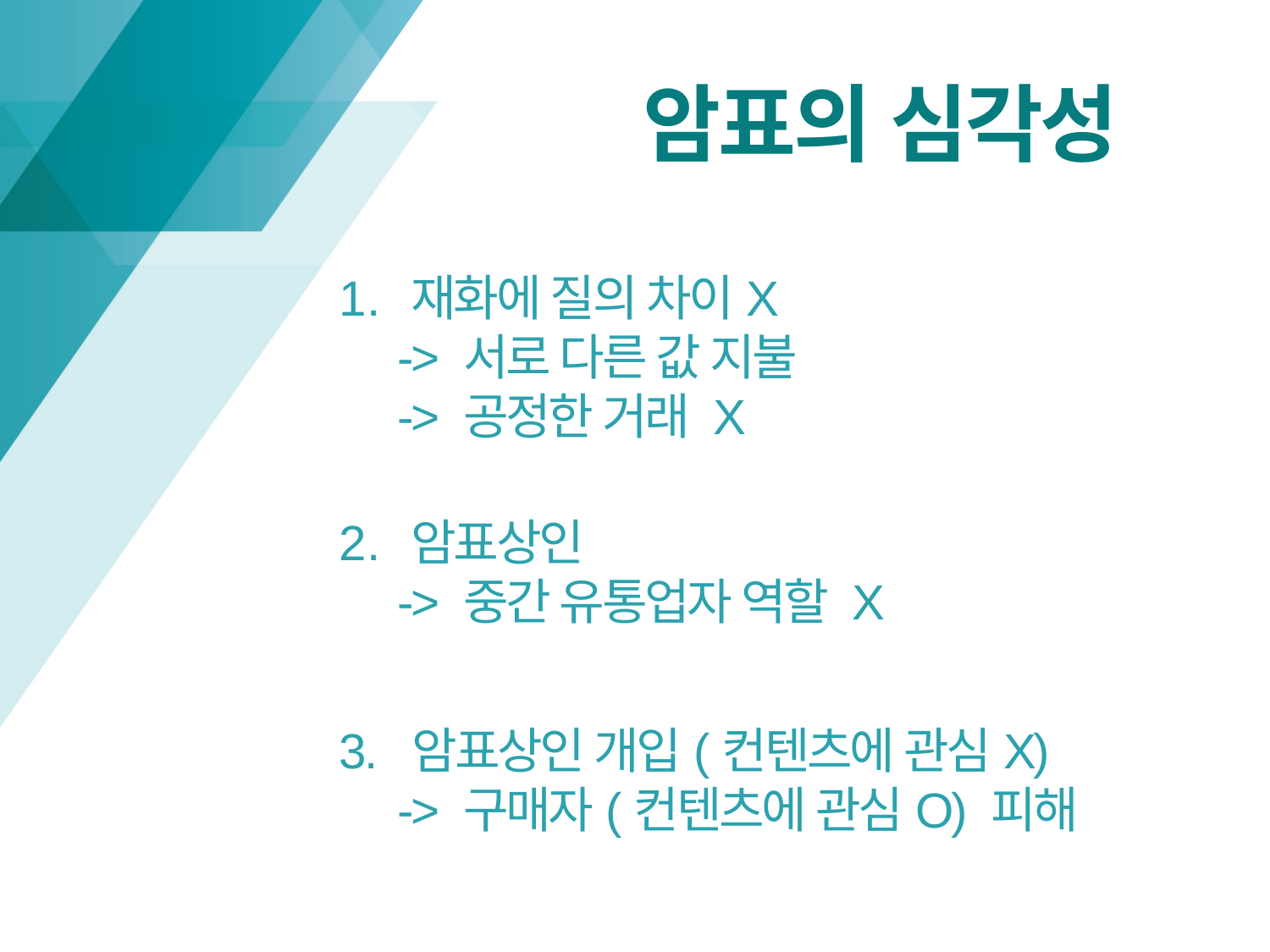

암표의 심각성
재화에 질의 차이X
     -> 서로 다른 값 지불
     -> 공정한 거래 X
암표상인
     -> 중간 유통업자 역할 X
3.  암표상인 개입(컨텐츠에 관심X)
     -> 구매자(컨텐츠에 관심O) 피해